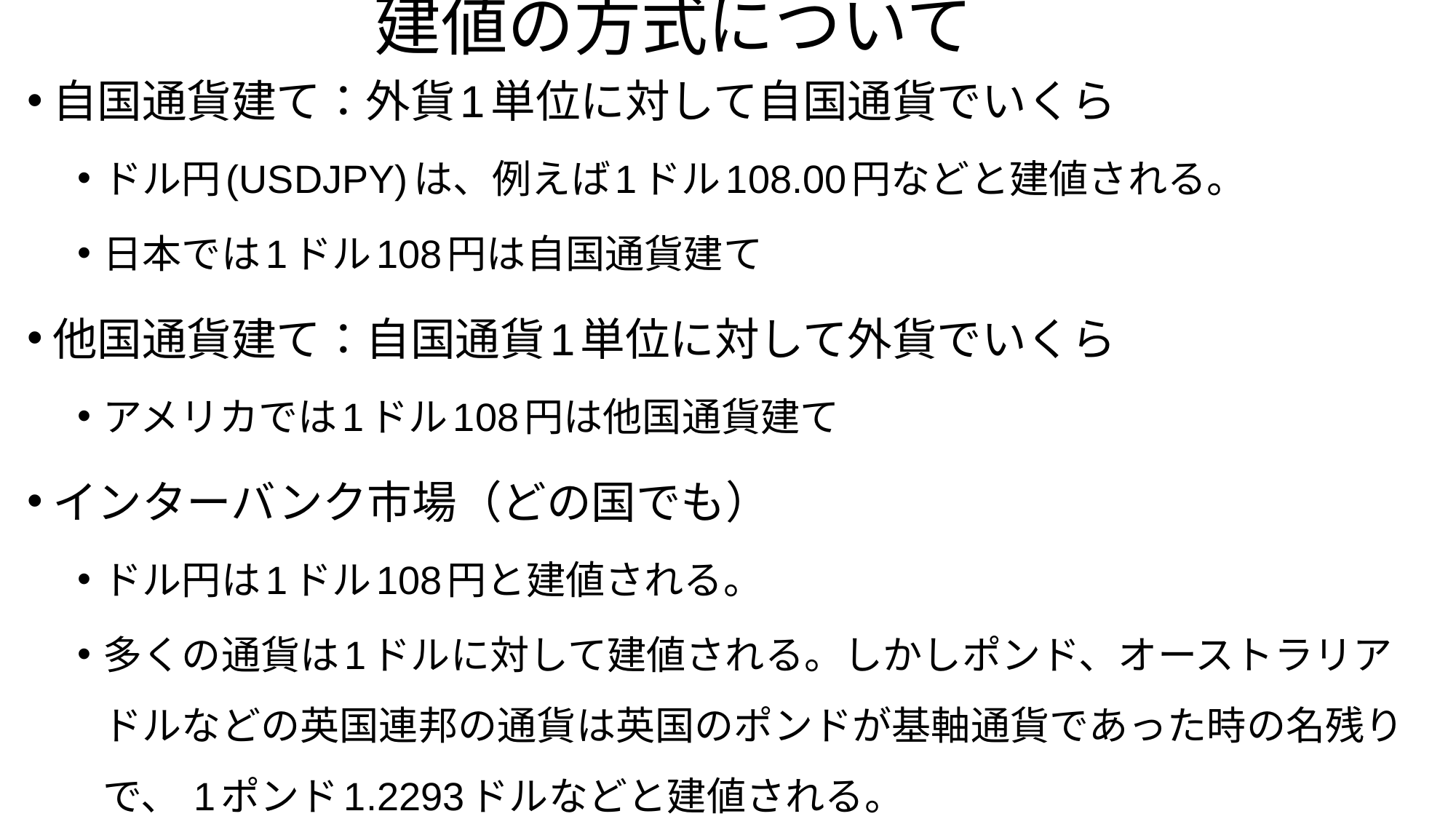

# 建値の方式について
自国通貨建て：外貨1単位に対して自国通貨でいくら
ドル円(USDJPY)は、例えば1ドル108.00円などと建値される。
日本では1ドル108円は自国通貨建て
他国通貨建て：自国通貨1単位に対して外貨でいくら
アメリカでは1ドル108円は他国通貨建て
インターバンク市場（どの国でも）
ドル円は1ドル108円と建値される。
多くの通貨は1ドルに対して建値される。しかしポンド、オーストラリアドルなどの英国連邦の通貨は英国のポンドが基軸通貨であった時の名残りで、 1ポンド1.2293ドルなどと建値される。